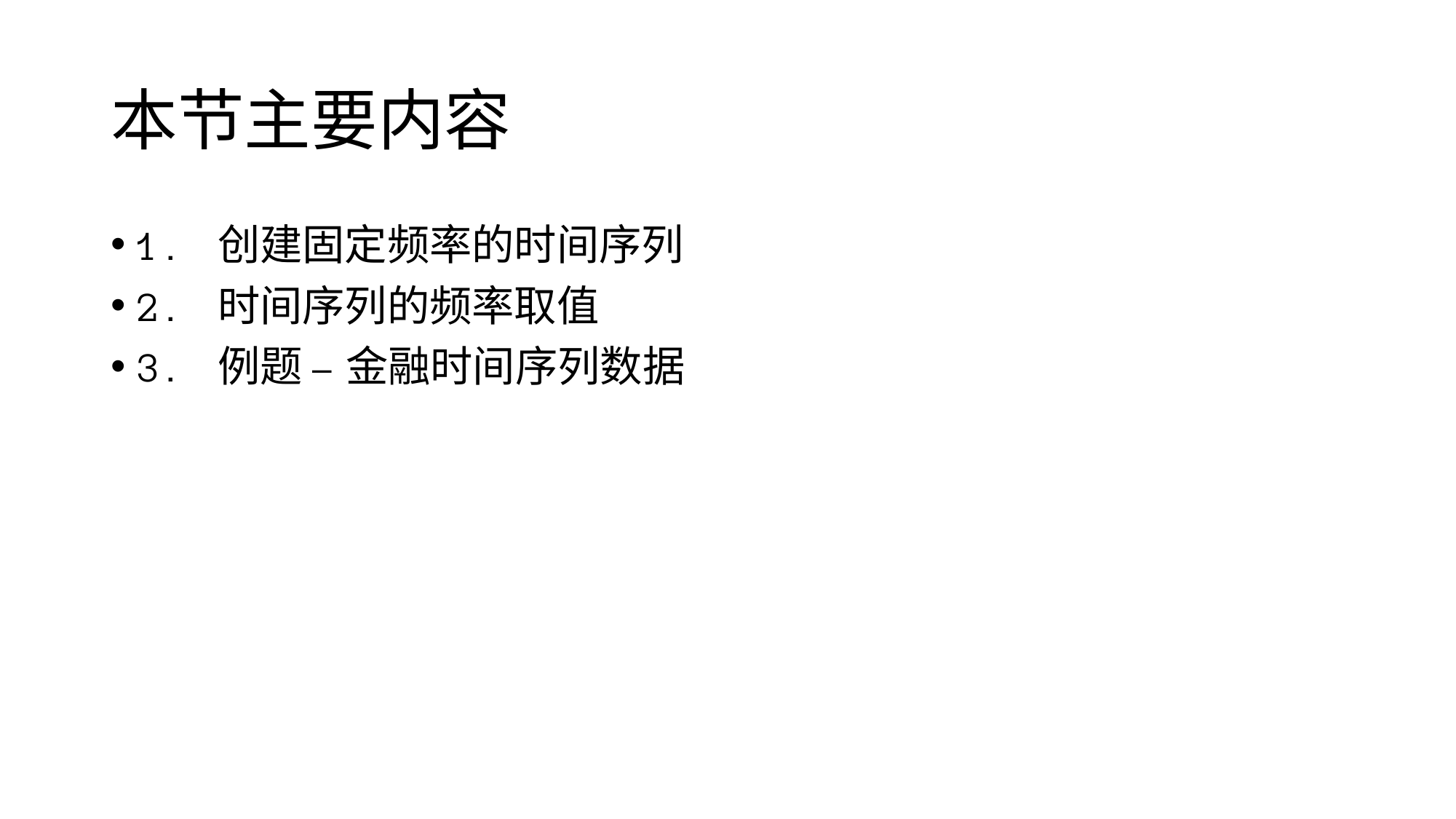

# 本节主要内容
1. 创建固定频率的时间序列
2. 时间序列的频率取值
3. 例题-金融时间序列数据